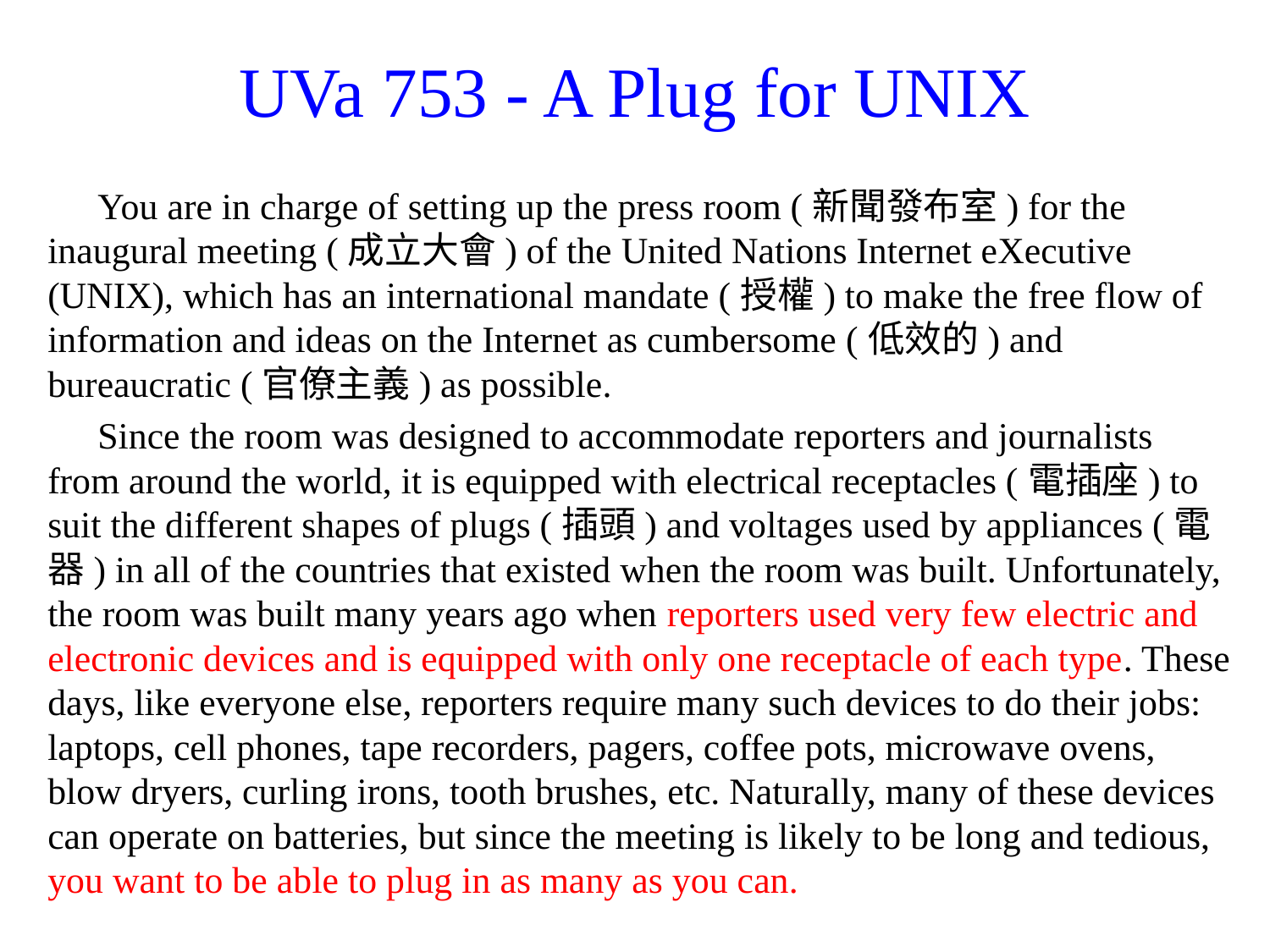

# UVa 753 - A Plug for UNIX
You are in charge of setting up the press room (新聞發布室) for the inaugural meeting (成立大會) of the United Nations Internet eXecutive (UNIX), which has an international mandate (授權) to make the free flow of information and ideas on the Internet as cumbersome (低效的) and bureaucratic (官僚主義) as possible.
Since the room was designed to accommodate reporters and journalists from around the world, it is equipped with electrical receptacles (電插座) to suit the different shapes of plugs (插頭) and voltages used by appliances (電器) in all of the countries that existed when the room was built. Unfortunately, the room was built many years ago when reporters used very few electric and electronic devices and is equipped with only one receptacle of each type. These days, like everyone else, reporters require many such devices to do their jobs: laptops, cell phones, tape recorders, pagers, coffee pots, microwave ovens, blow dryers, curling irons, tooth brushes, etc. Naturally, many of these devices can operate on batteries, but since the meeting is likely to be long and tedious, you want to be able to plug in as many as you can.